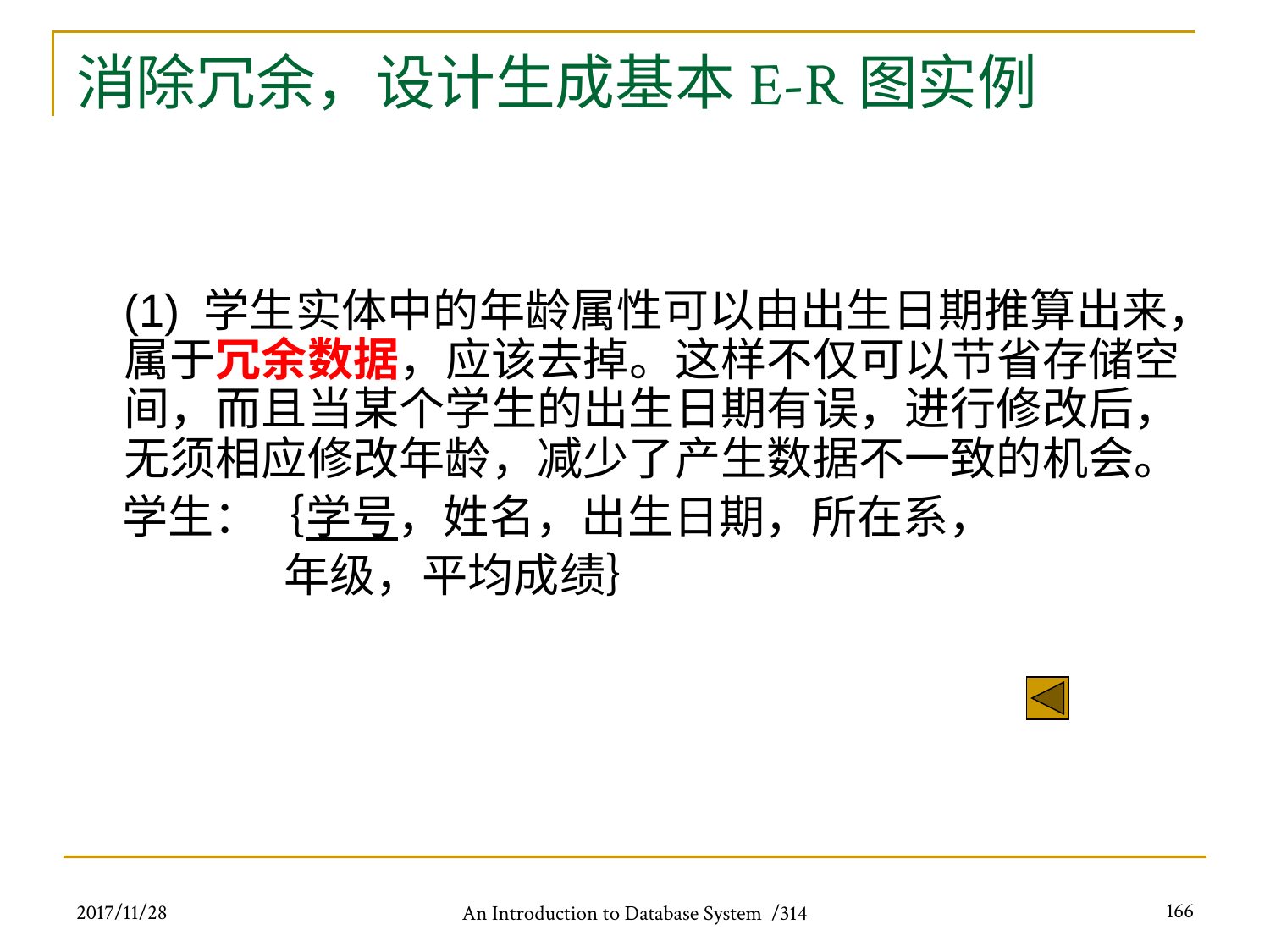

# 消除冗余，设计生成基本E-R图实例

	(1) 学生实体中的年龄属性可以由出生日期推算出来，属于冗余数据，应该去掉。这样不仅可以节省存储空间，而且当某个学生的出生日期有误，进行修改后，无须相应修改年龄，减少了产生数据不一致的机会。
　学生：｛学号，姓名，出生日期，所在系，
                   年级，平均成绩｝

2017/11/28
166
An Introduction to Database System  /314